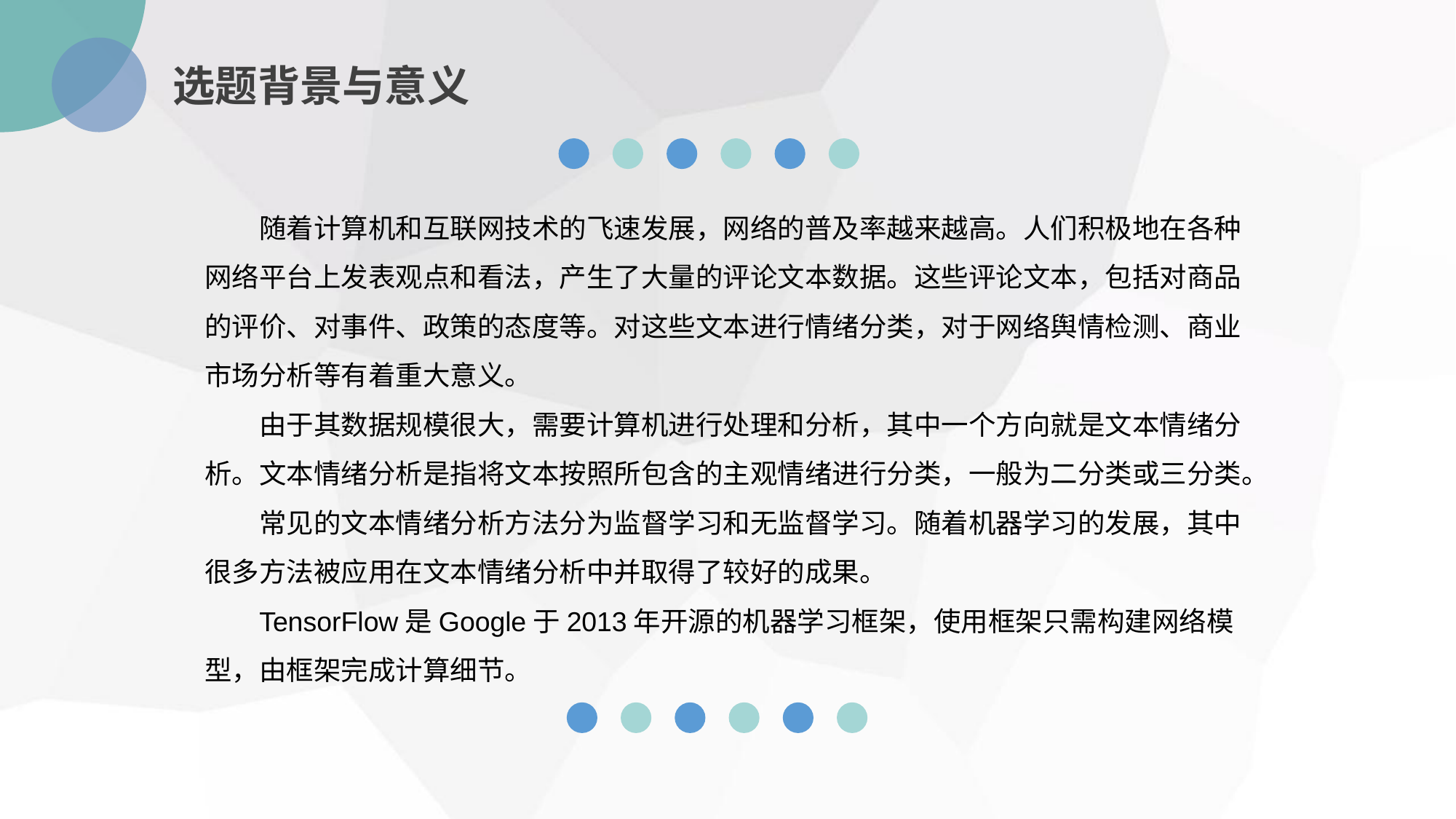

选题背景与意义

随着计算机和互联网技术的飞速发展，网络的普及率越来越高。人们积极地在各种网络平台上发表观点和看法，产生了大量的评论文本数据。这些评论文本，包括对商品的评价、对事件、政策的态度等。对这些文本进行情绪分类，对于网络舆情检测、商业市场分析等有着重大意义。
由于其数据规模很大，需要计算机进行处理和分析，其中一个方向就是文本情绪分析。文本情绪分析是指将文本按照所包含的主观情绪进行分类，一般为二分类或三分类。
常见的文本情绪分析方法分为监督学习和无监督学习。随着机器学习的发展，其中很多方法被应用在文本情绪分析中并取得了较好的成果。
TensorFlow是Google于2013年开源的机器学习框架，使用框架只需构建网络模型，由框架完成计算细节。